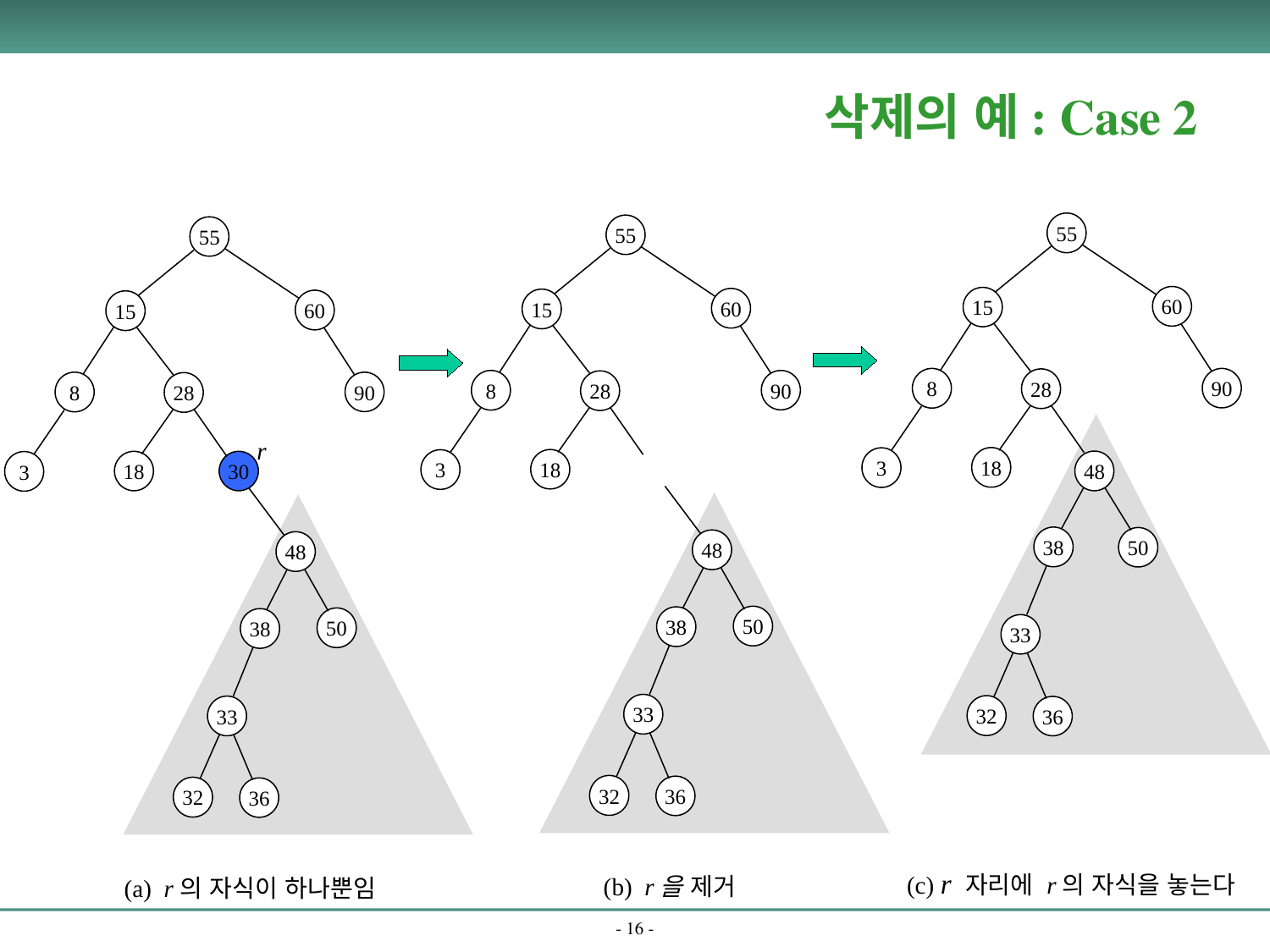

삭제의 예: Case 2
55
55
55

60
15
60
15
60
15

8
90
28
8
90
28
8
90
28

r
18
3
18
3
48
18
30
3

38
50
48
48

50
38
50
38
33

33
32
33
36

32
36
32
36
(c) r 자리에 r의 자식을 놓는다
(b)  r을 제거
(a)  r의 자식이 하나뿐임